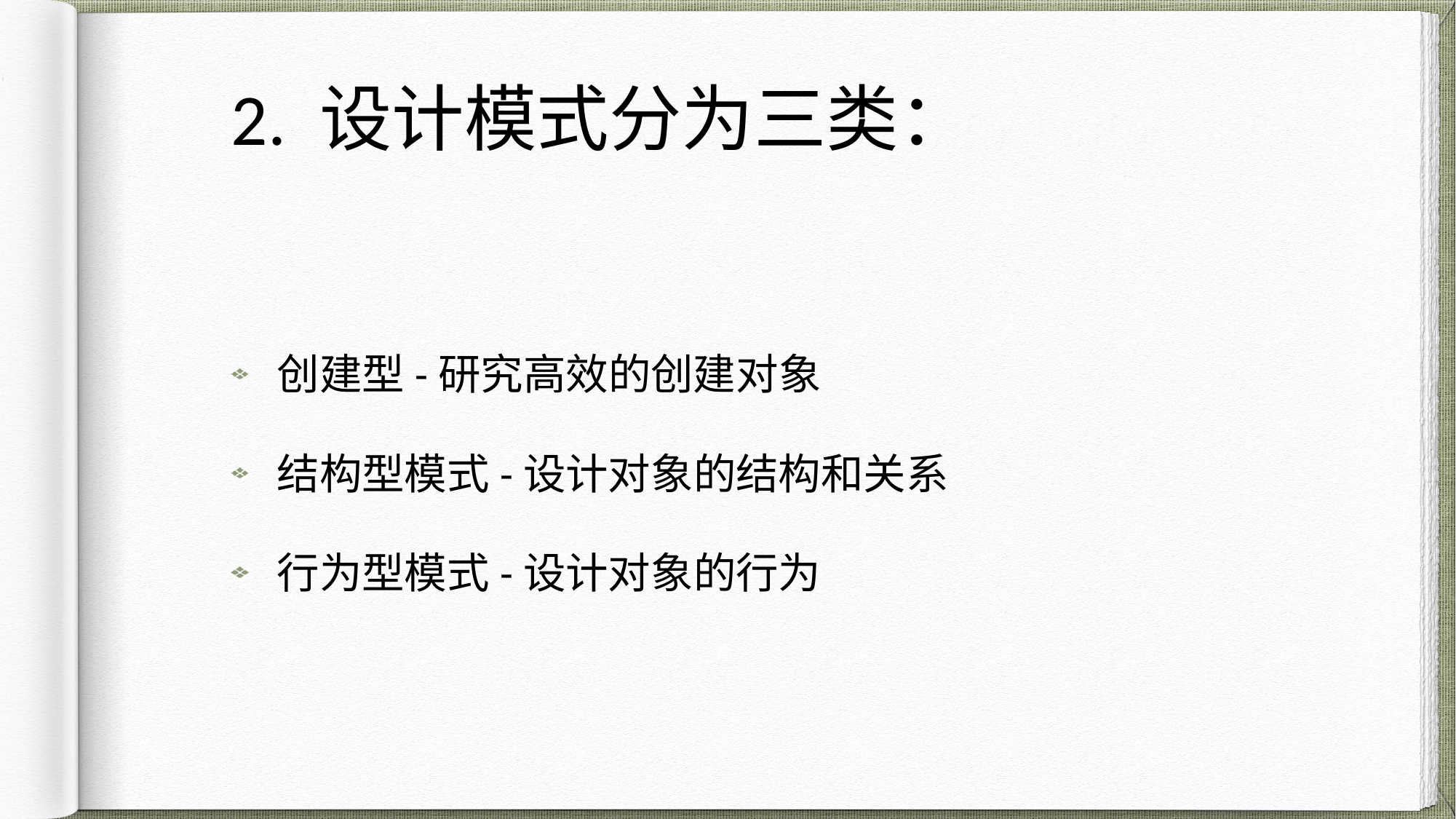

# 2. 设计模式分为三类：
创建型-研究高效的创建对象
结构型模式-设计对象的结构和关系
行为型模式-设计对象的行为